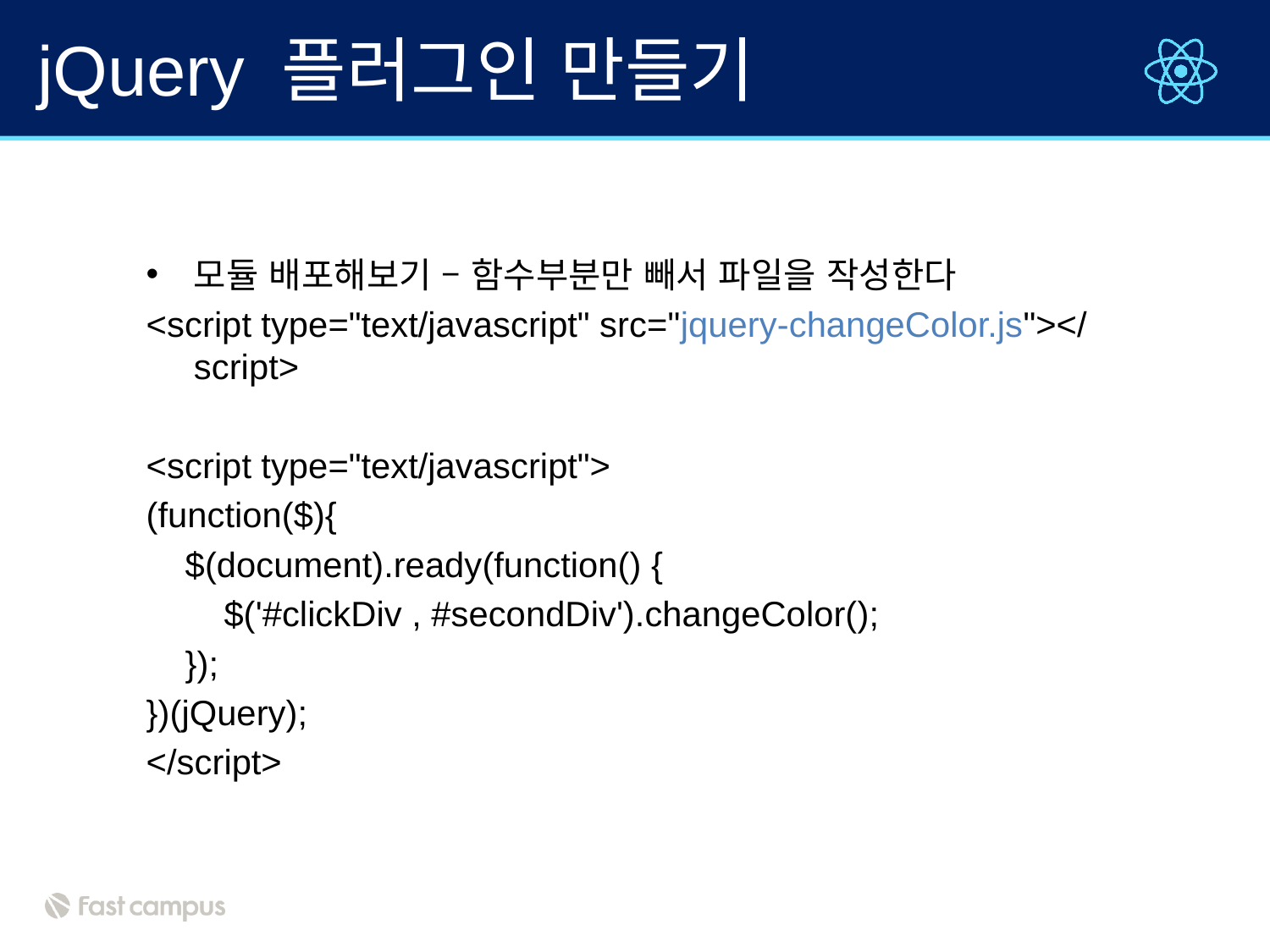

# jQuery 플러그인 만들기
모듈 배포해보기 – 함수부분만 빼서 파일을 작성한다
<script type="text/javascript" src="jquery-changeColor.js"></script>

<script type="text/javascript">
(function($){
    $(document).ready(function() {
        $('#clickDiv , #secondDiv').changeColor();
    });
})(jQuery);
</script>